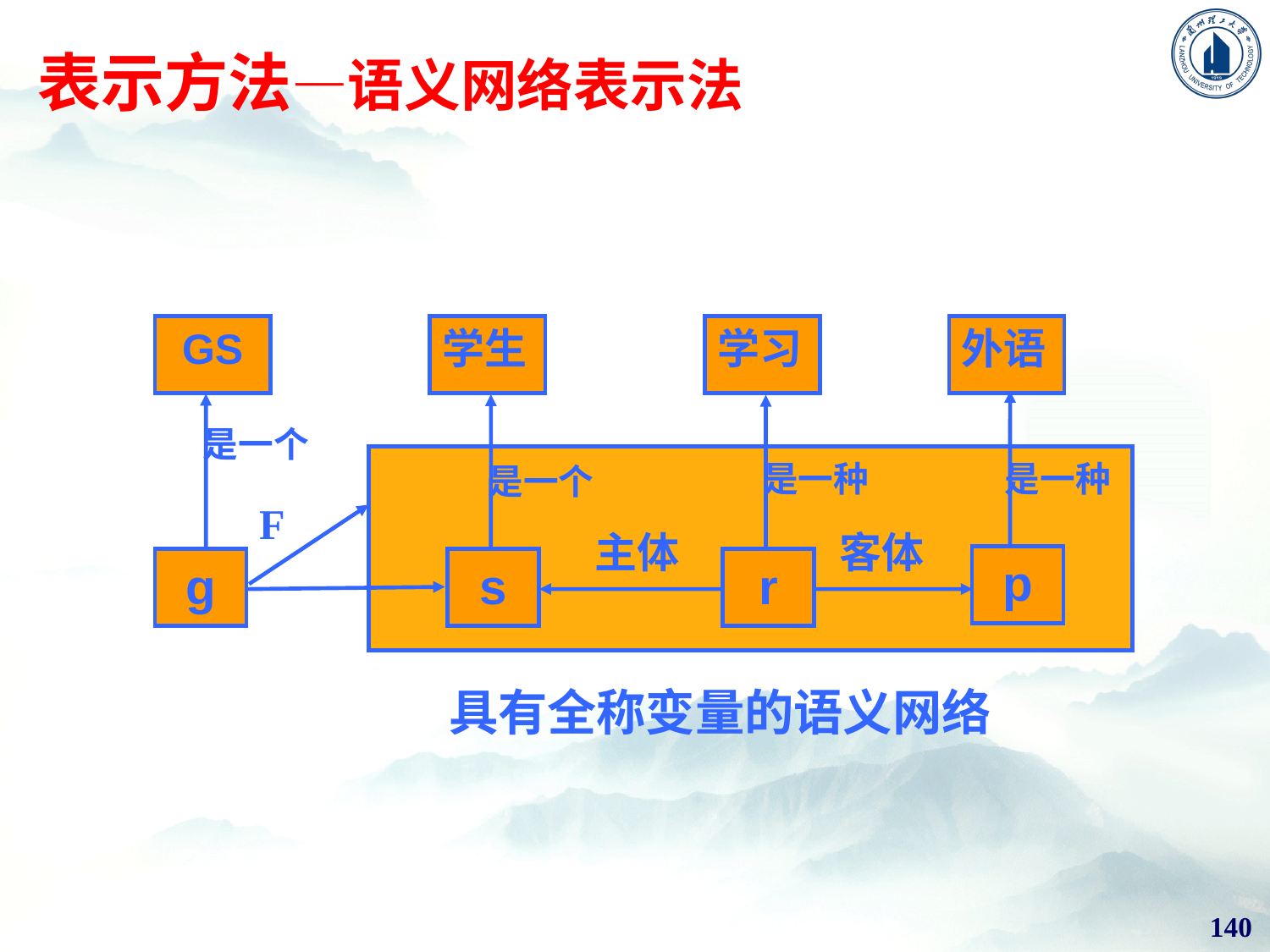

表示方法—语义网络表示法
例如，对事实“每个学生都学习了一门外语”，可用如图所示的语义网络表示。
GS
学生
学习
外语

是一个

是一种
是一种
是一个
F

主体
客体
p
g
s
r

具有全称变量的语义网络
140